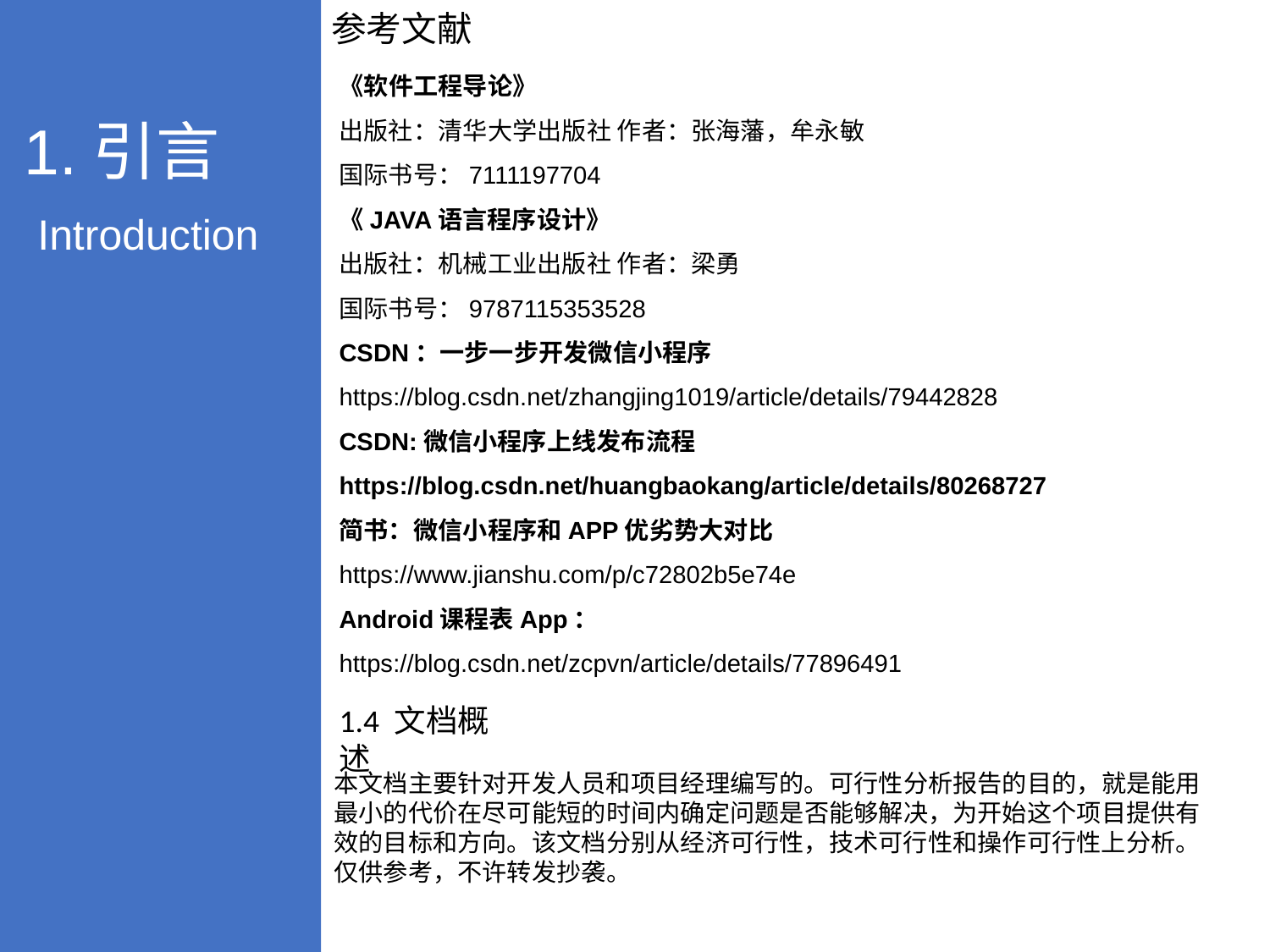

1.引言
Introduction
参考文献
《软件工程导论》
出版社：清华大学出版社 作者：张海藩，牟永敏
国际书号：7111197704
《JAVA语言程序设计》
出版社：机械工业出版社 作者：梁勇
国际书号：9787115353528
CSDN：一步一步开发微信小程序
https://blog.csdn.net/zhangjing1019/article/details/79442828
CSDN:微信小程序上线发布流程
https://blog.csdn.net/huangbaokang/article/details/80268727
简书：微信小程序和APP优劣势大对比
https://www.jianshu.com/p/c72802b5e74e
Android课程表App：
https://blog.csdn.net/zcpvn/article/details/77896491
1.4 文档概述
本文档主要针对开发人员和项目经理编写的。可行性分析报告的目的，就是能用最小的代价在尽可能短的时间内确定问题是否能够解决，为开始这个项目提供有效的目标和方向。该文档分别从经济可行性，技术可行性和操作可行性上分析。仅供参考，不许转发抄袭。